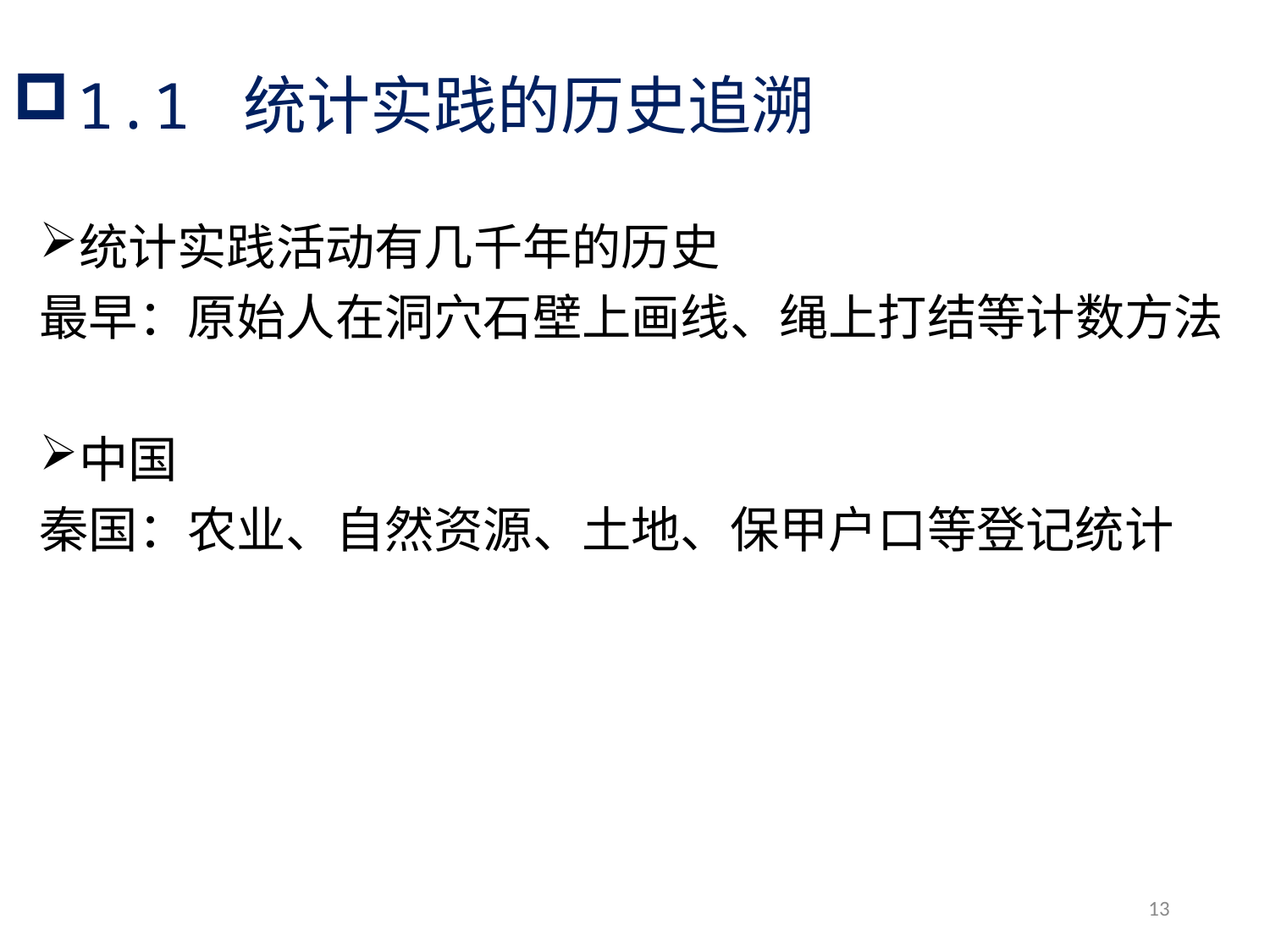

# 1.1 统计实践的历史追溯
统计实践活动有几千年的历史
最早：原始人在洞穴石壁上画线、绳上打结等计数方法

中国
秦国：农业、自然资源、土地、保甲户口等登记统计

13